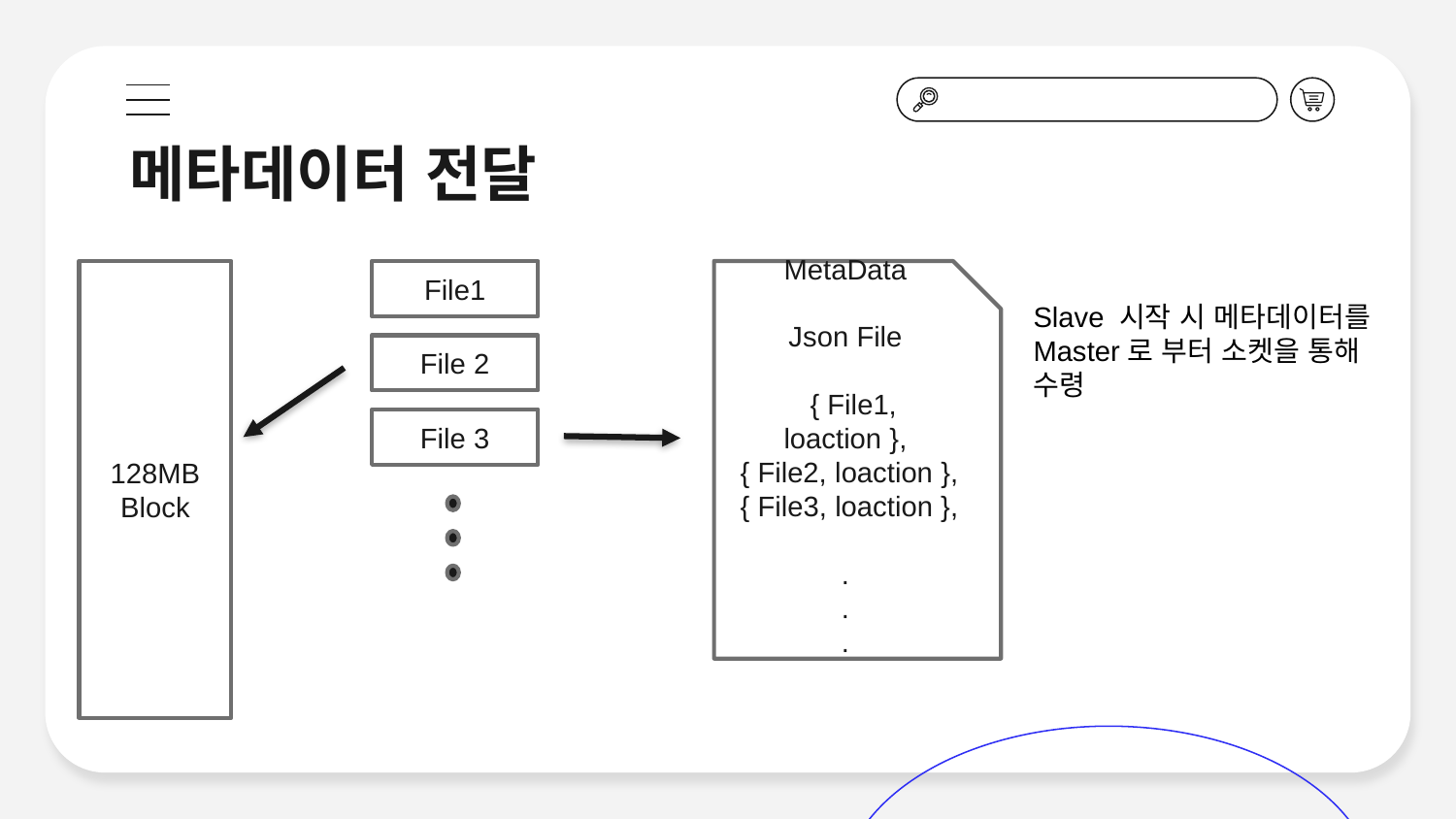

# 메타데이터 전달
128MB
Block
File1
MetaData

Json File

  { File1, loaction },
 { File2, loaction },
 { File3, loaction },

.
.
.

Slave 시작 시 메타데이터를 Master로 부터 소켓을 통해 수령
File 2
File 3